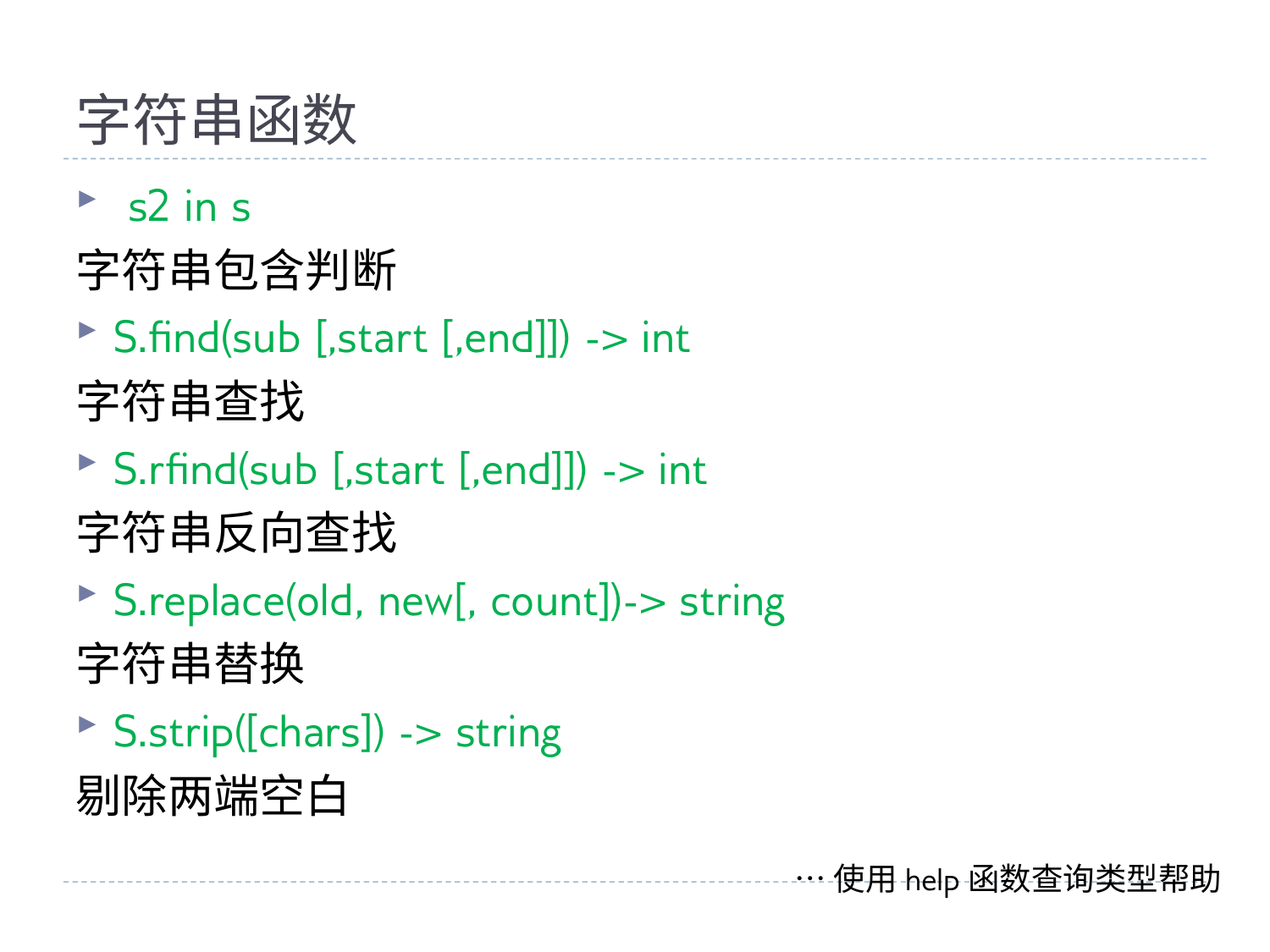

# 字符串函数
 s2 in s
字符串包含判断
S.find(sub [,start [,end]]) -> int
字符串查找
S.rfind(sub [,start [,end]]) -> int
字符串反向查找
S.replace(old, new[, count])-> string
字符串替换
S.strip([chars]) -> string
剔除两端空白
…使用help函数查询类型帮助